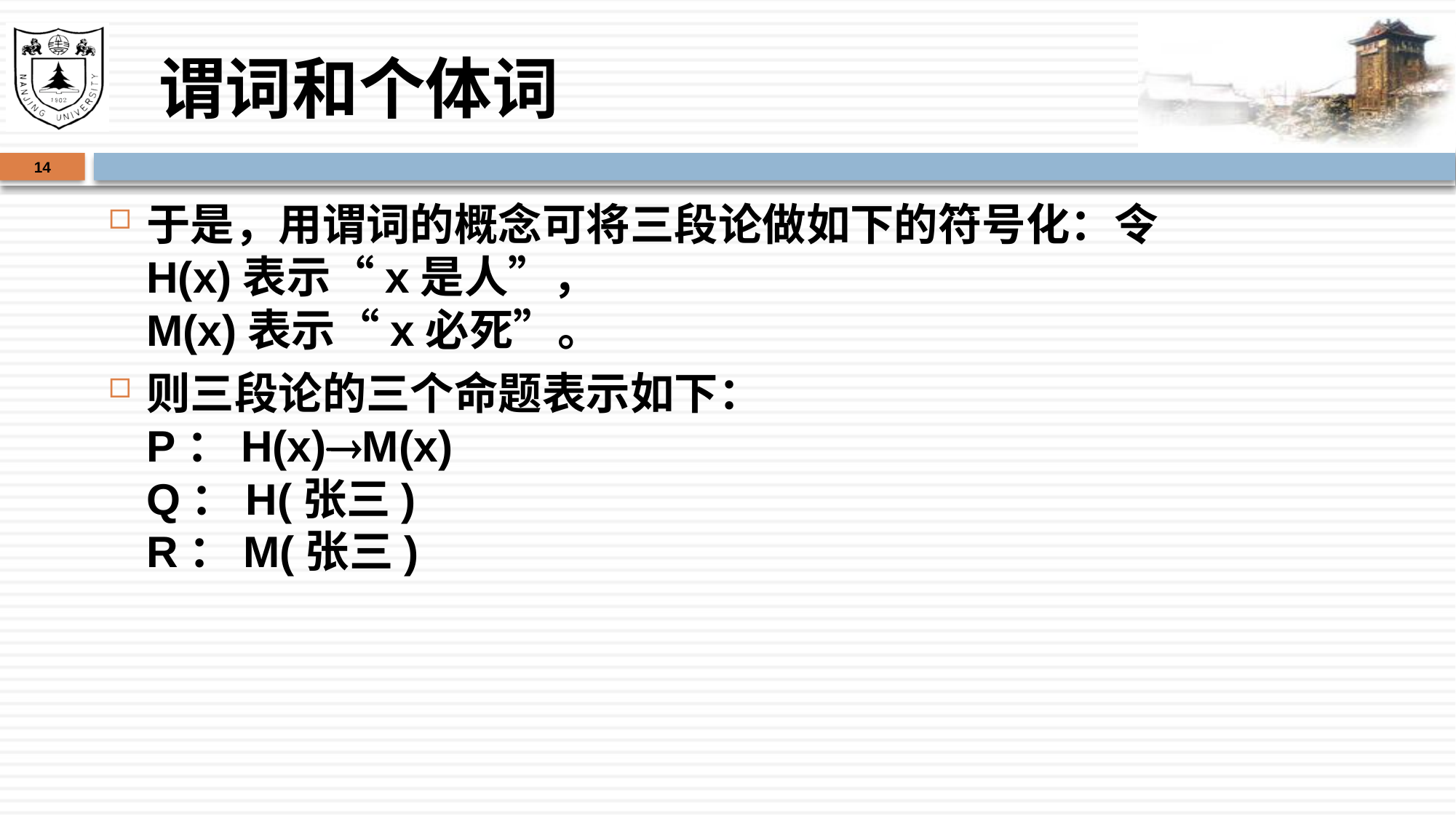

# 谓词和个体词
14
于是，用谓词的概念可将三段论做如下的符号化：令
H(x)表示“x是人”，
M(x)表示“x必死”。
则三段论的三个命题表示如下：
P：H(x)→M(x)
Q：H(张三)
R：M(张三)